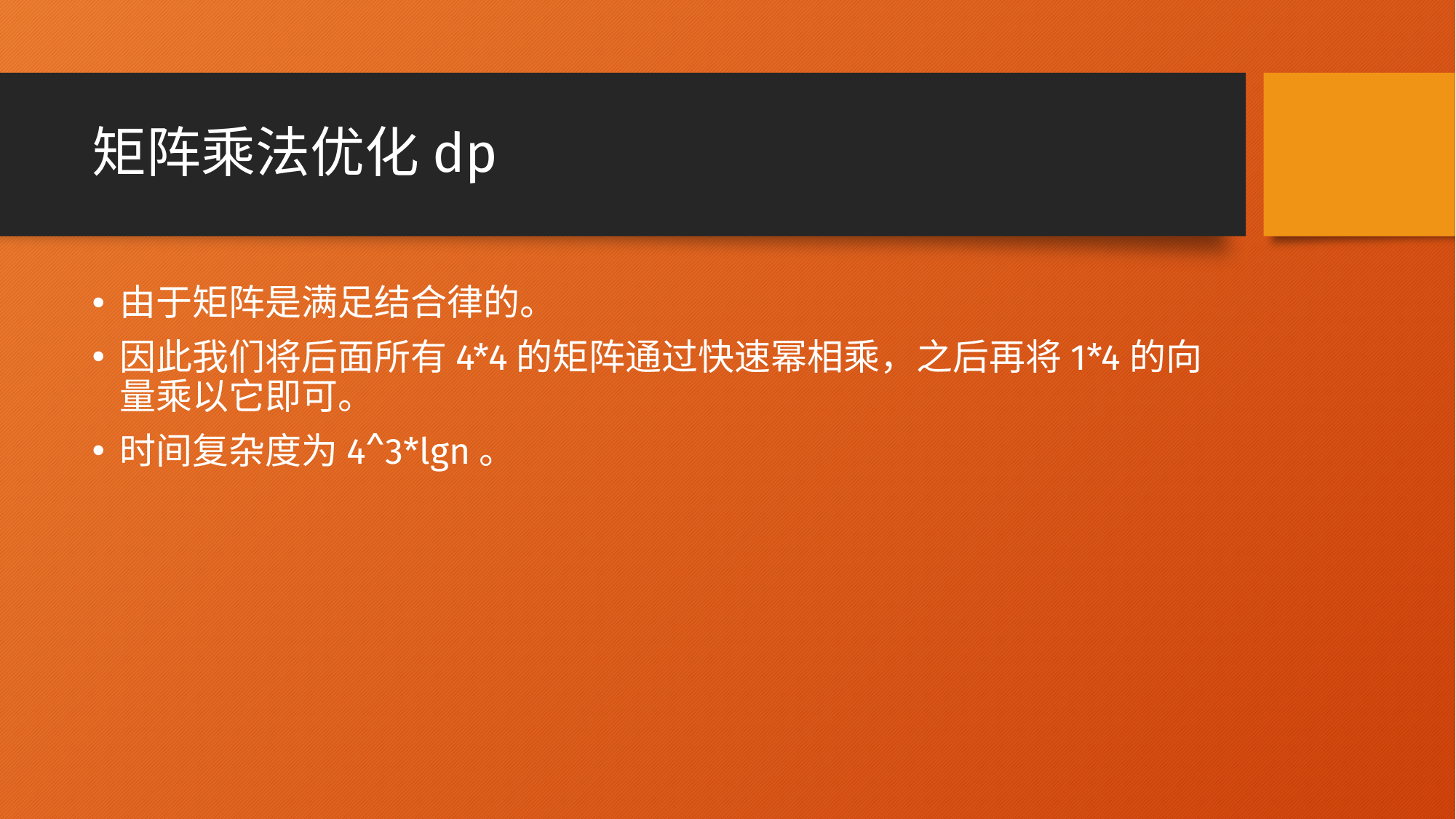

# 矩阵乘法优化dp
由于矩阵是满足结合律的。
因此我们将后面所有4*4的矩阵通过快速幂相乘，之后再将1*4的向量乘以它即可。
时间复杂度为4^3*lgn。